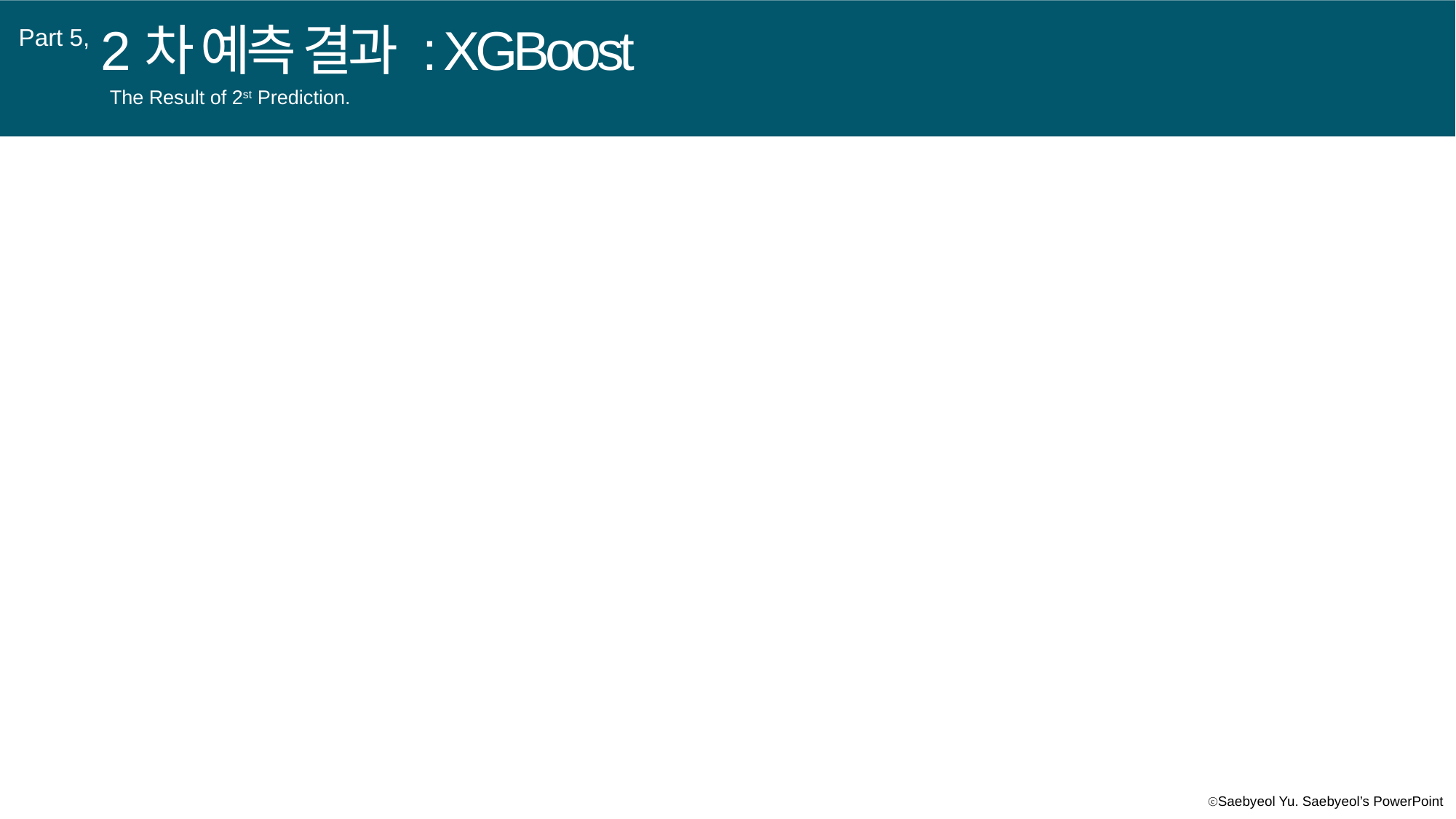

2차 예측 결과 : XGBoost
Part 5,
The Result of 2st Prediction.